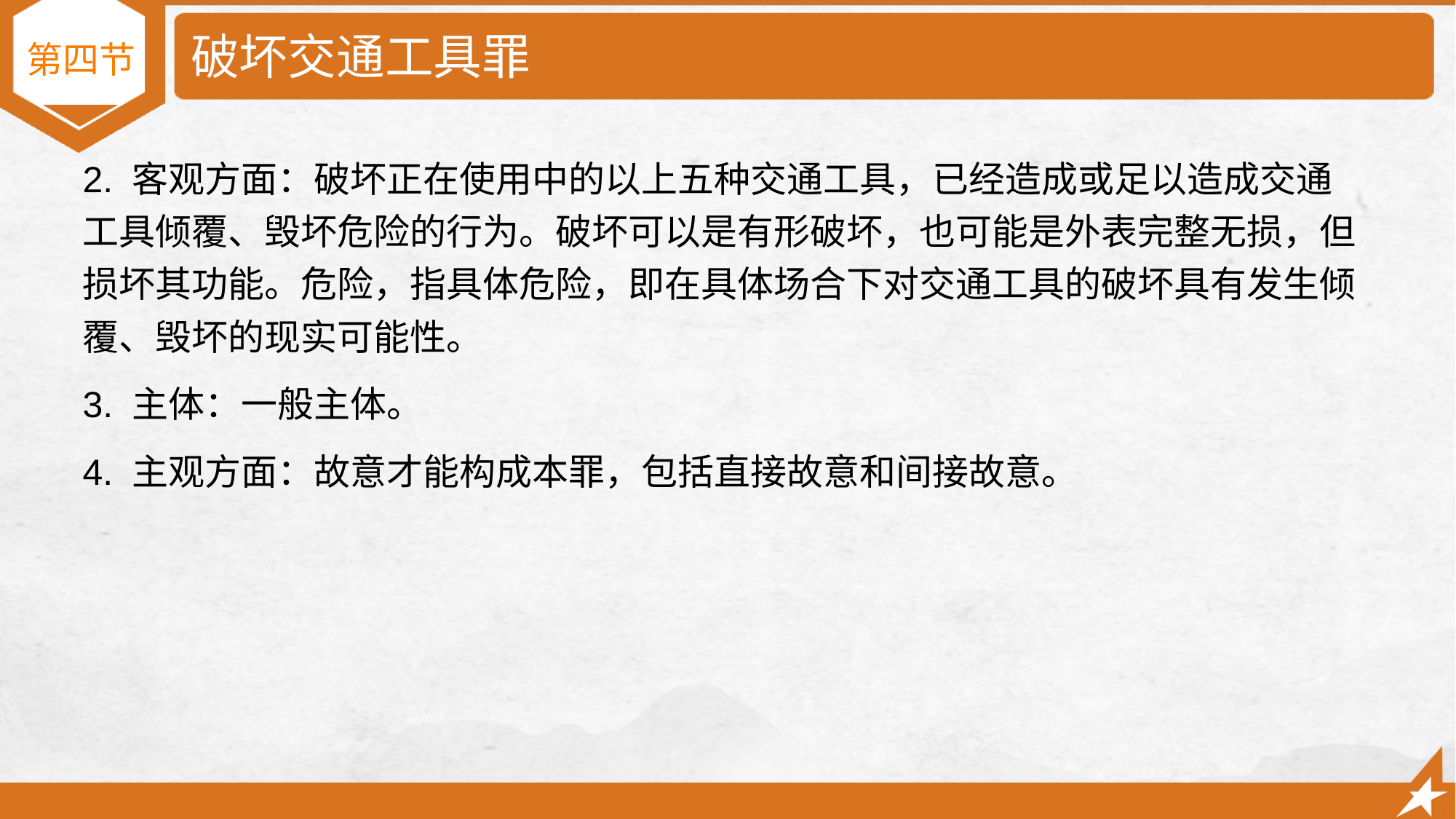

# 破坏交通工具罪
第四节
2. 客观方面：破坏正在使用中的以上五种交通工具，已经造成或足以造成交通工具倾覆、毁坏危险的行为。破坏可以是有形破坏，也可能是外表完整无损，但损坏其功能。危险，指具体危险，即在具体场合下对交通工具的破坏具有发生倾覆、毁坏的现实可能性。
3. 主体：一般主体。
4. 主观方面：故意才能构成本罪，包括直接故意和间接故意。